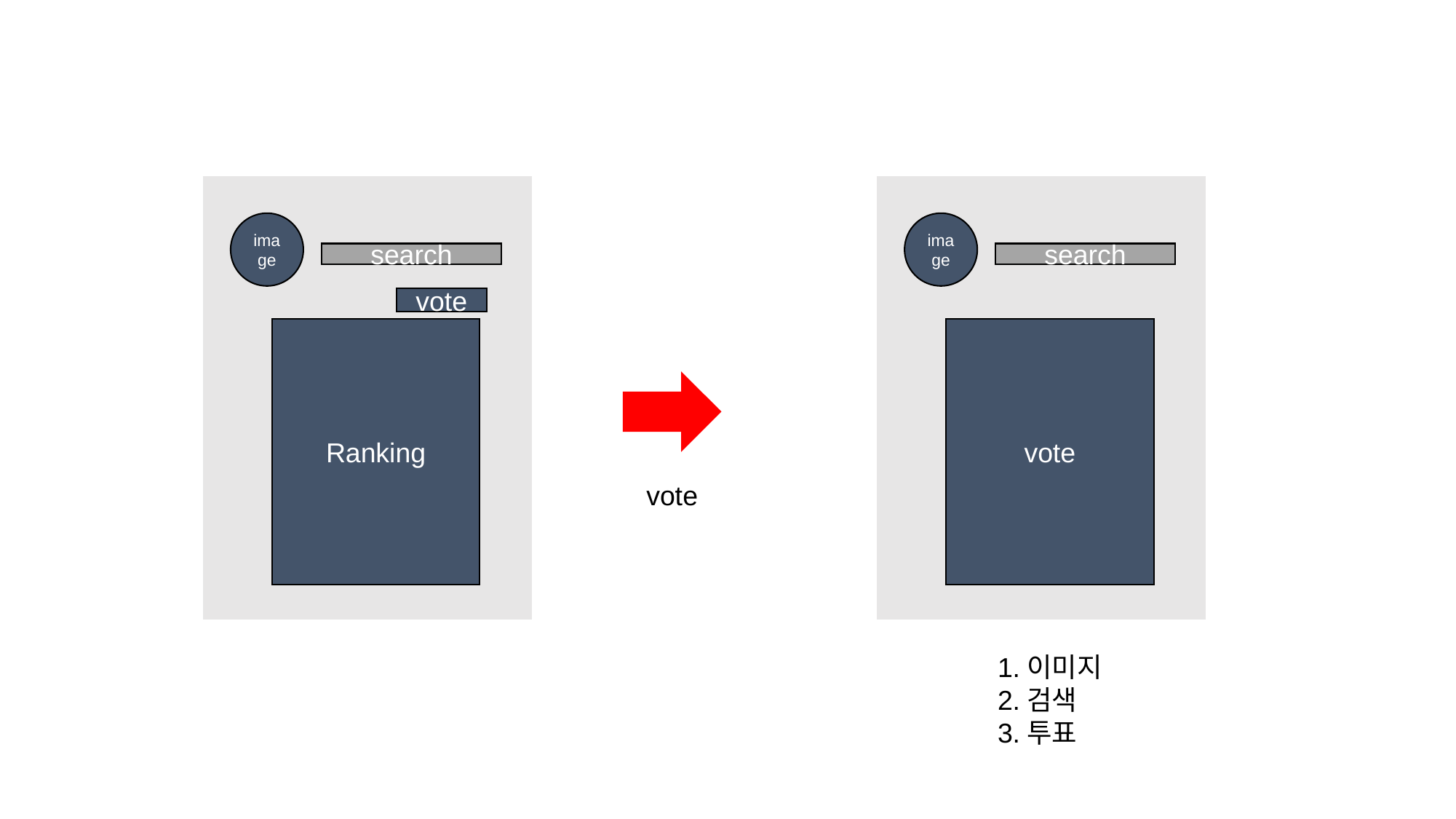

image
image
search
search
vote
Ranking
vote

vote
1.이미지
2.검색
3.투표